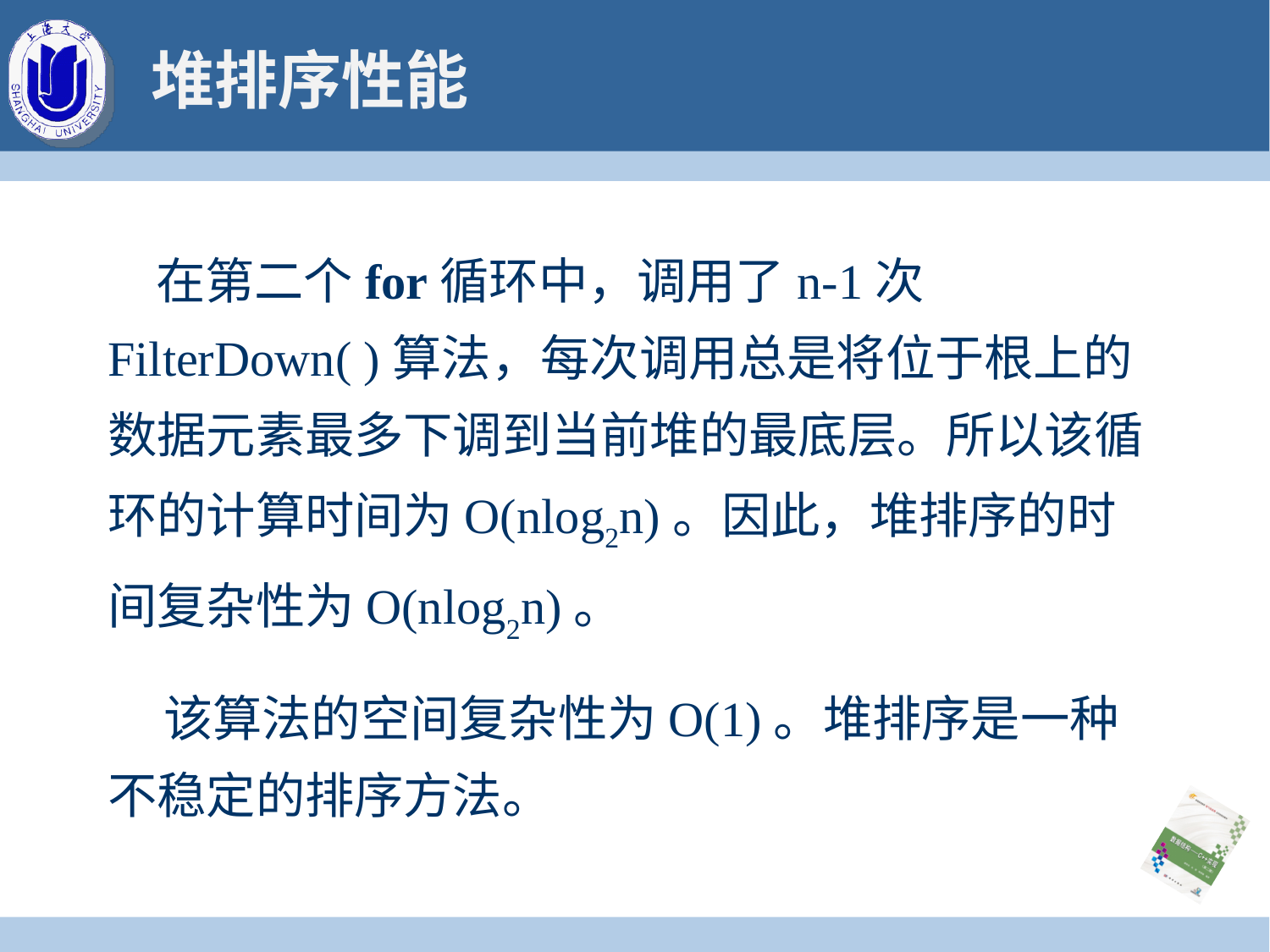

# 堆排序性能
    在第二个for循环中，调用了n-1次FilterDown( )算法，每次调用总是将位于根上的数据元素最多下调到当前堆的最底层。所以该循环的计算时间为O(nlog2n)。因此，堆排序的时间复杂性为O(nlog2n)。
    该算法的空间复杂性为O(1)。堆排序是一种不稳定的排序方法。